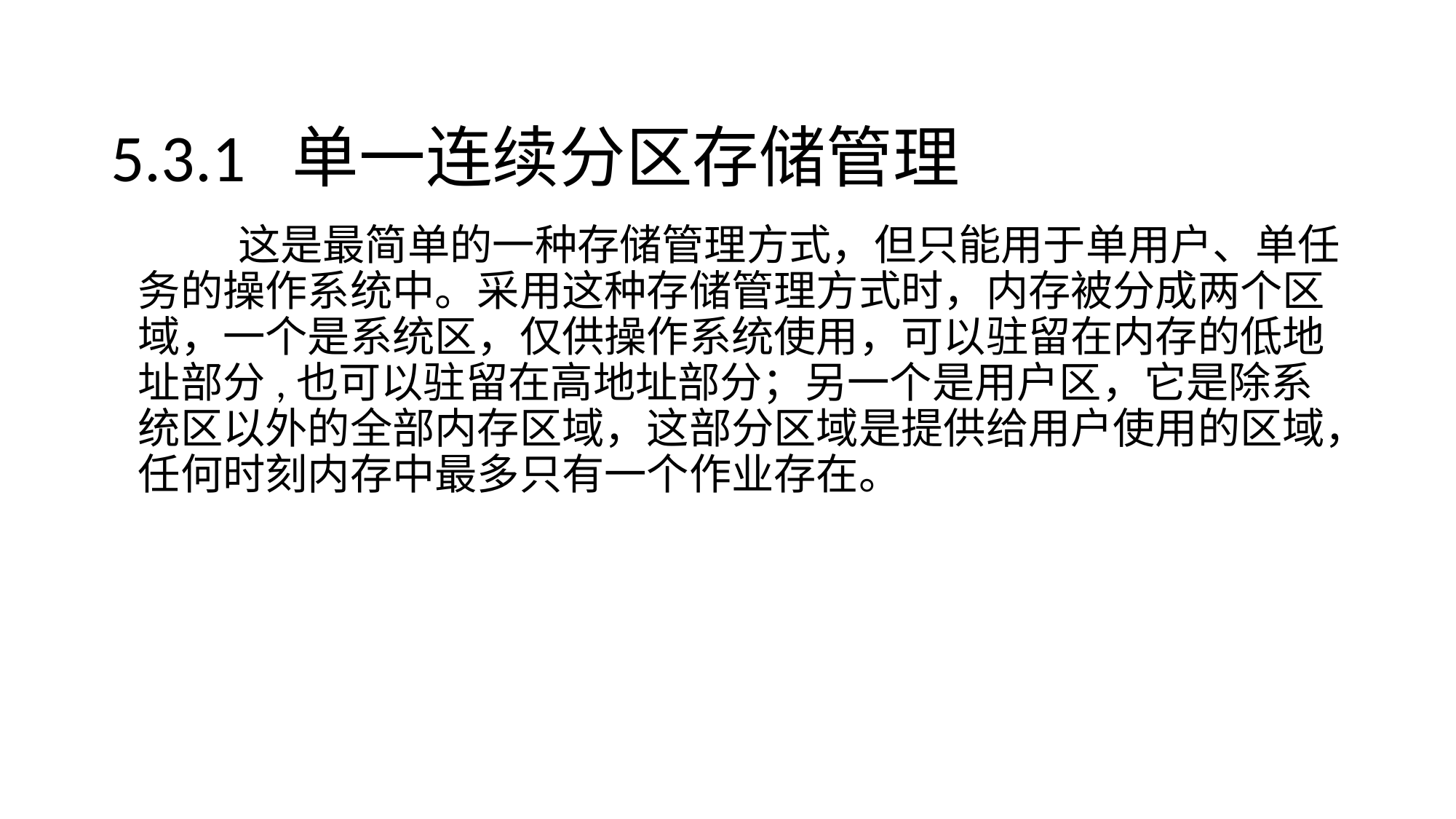

5.3.1  单一连续分区存储管理
　　　这是最简单的一种存储管理方式，但只能用于单用户、单任务的操作系统中。采用这种存储管理方式时，内存被分成两个区域，一个是系统区，仅供操作系统使用，可以驻留在内存的低地址部分,也可以驻留在高地址部分；另一个是用户区，它是除系统区以外的全部内存区域，这部分区域是提供给用户使用的区域，任何时刻内存中最多只有一个作业存在。
1